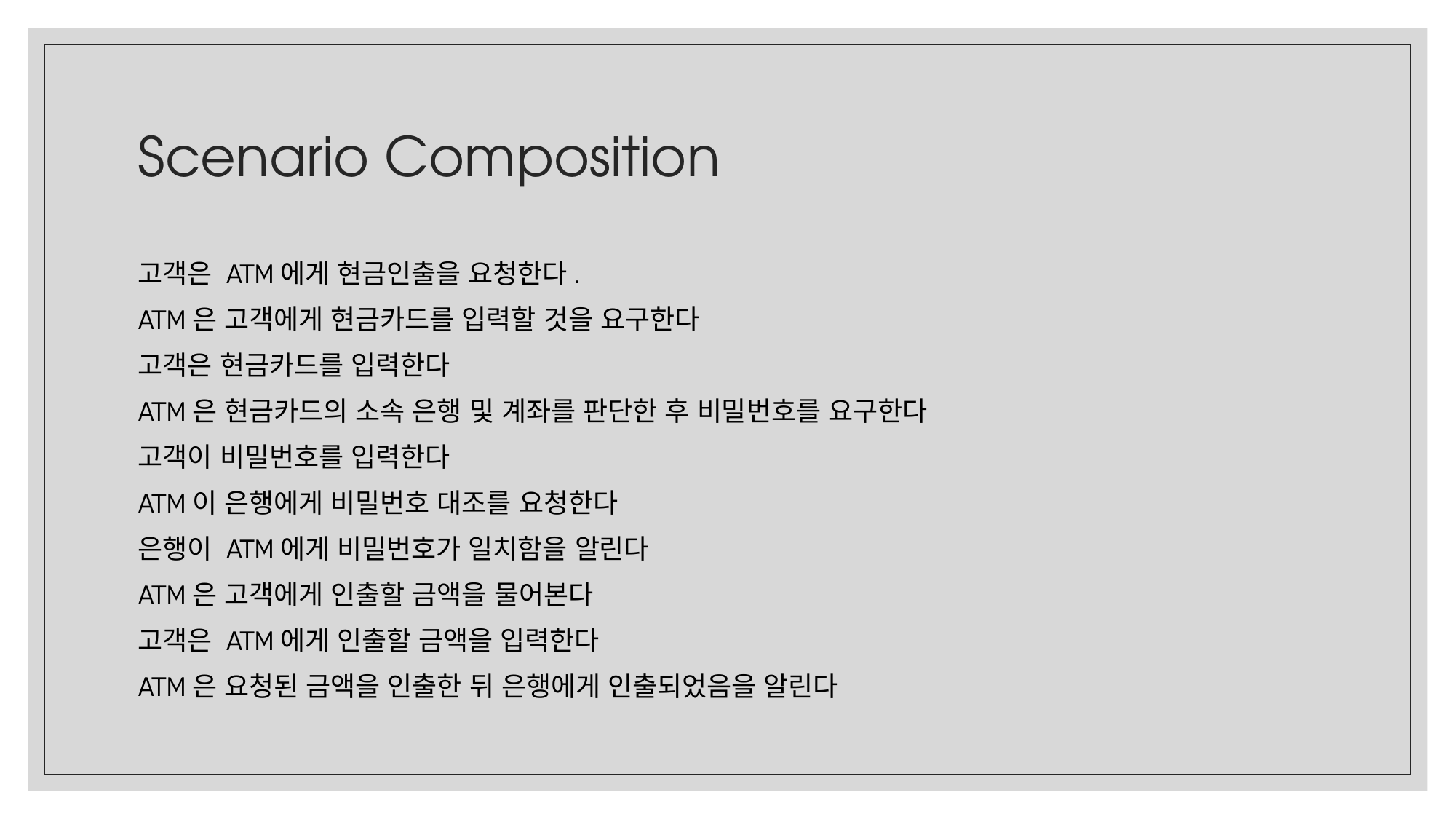

# Scenario Composition
고객은 ATM에게 현금인출을 요청한다.
ATM은 고객에게 현금카드를 입력할 것을 요구한다
고객은 현금카드를 입력한다
ATM은 현금카드의 소속 은행 및 계좌를 판단한 후 비밀번호를 요구한다
고객이 비밀번호를 입력한다
ATM이 은행에게 비밀번호 대조를 요청한다
은행이 ATM에게 비밀번호가 일치함을 알린다
ATM은 고객에게 인출할 금액을 물어본다
고객은 ATM에게 인출할 금액을 입력한다
ATM은 요청된 금액을 인출한 뒤 은행에게 인출되었음을 알린다